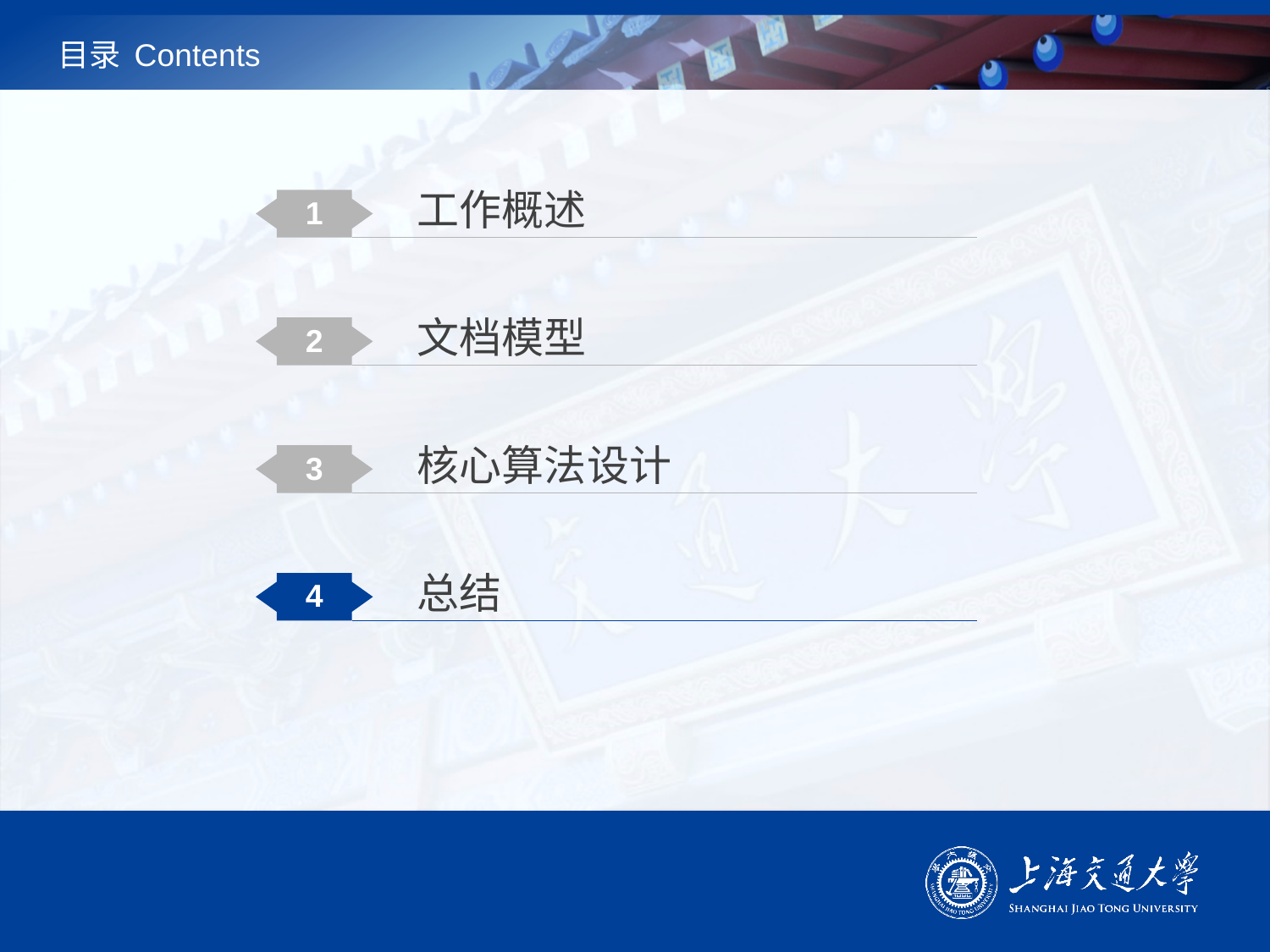

# 目录 Contents
工作概述
1

文档模型
2

核心算法设计
3

总结
4